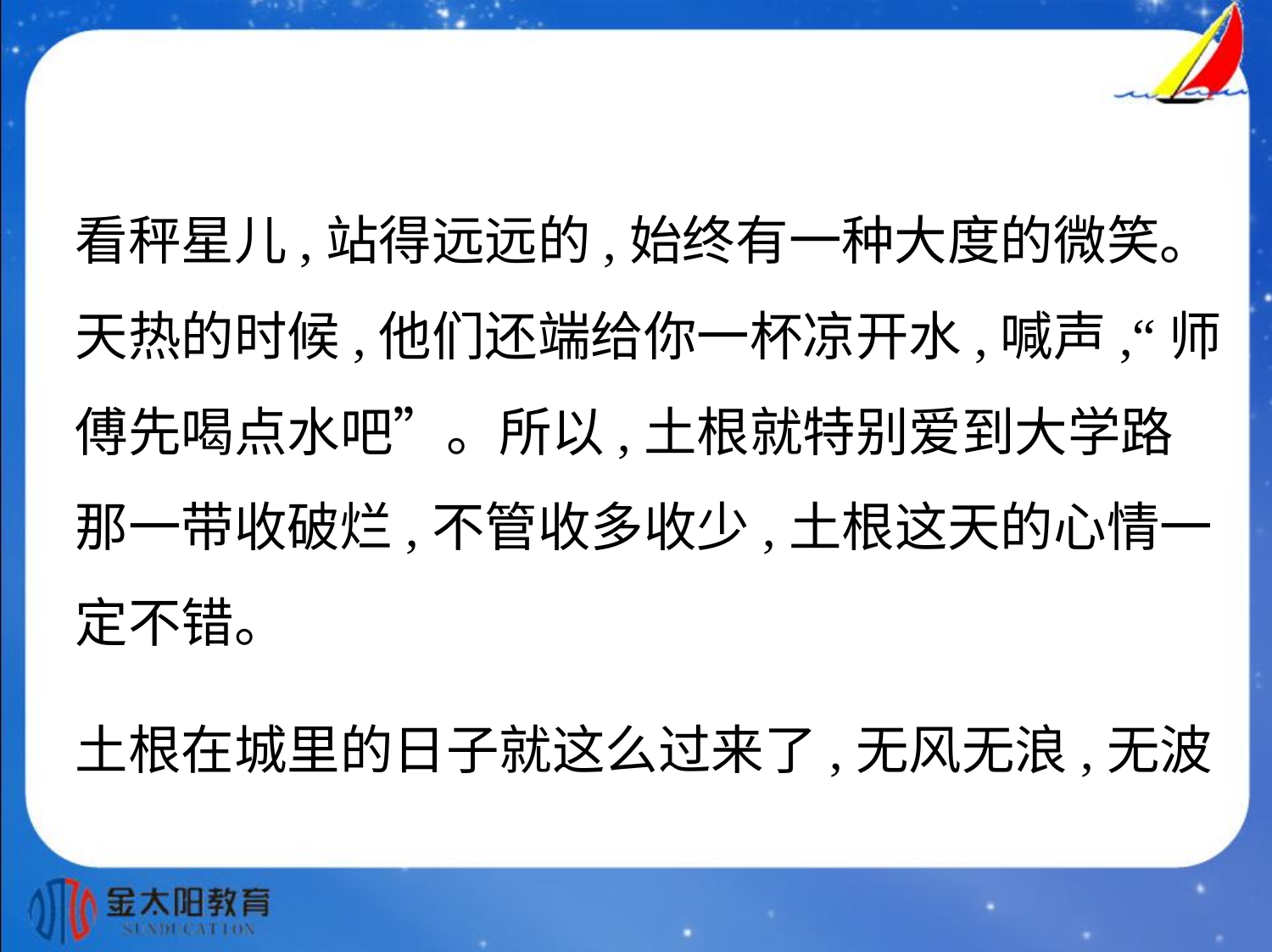

看秤星儿,站得远远的,始终有一种大度的微笑。
天热的时候,他们还端给你一杯凉开水,喊声,“师
傅先喝点水吧”。所以,土根就特别爱到大学路
那一带收破烂,不管收多收少,土根这天的心情一
定不错。
土根在城里的日子就这么过来了,无风无浪,无波